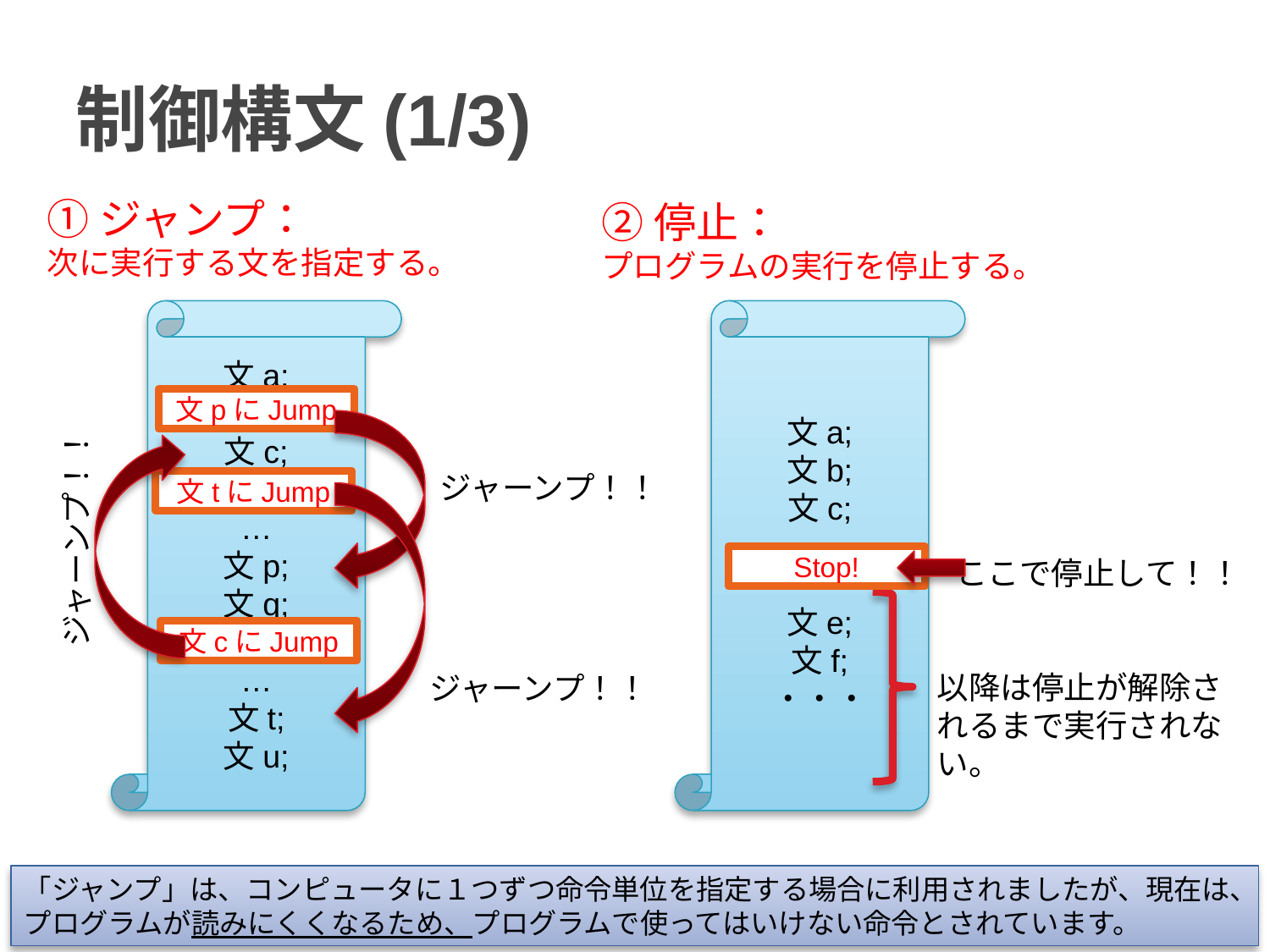

# 制御構文(1/3)
①ジャンプ：
次に実行する文を指定する。
②停止：
プログラムの実行を停止する。
文a;
pにJump
文c;
ｔにJump
…
文p;
文q;
cにJump
…
文t;
文u;
文a;
文b;
文c;

文e;
文f;
・・・
文pにJump

ジャーンプ！！
文tにJump

ジャーンプ！！
Stop!
ここで停止して！！

文cにJump
以降は停止が解除されるまで実行されない。

ジャーンプ！！
「ジャンプ」は、コンピュータに１つずつ命令単位を指定する場合に利用されましたが、現在は、プログラムが読みにくくなるため、プログラムで使ってはいけない命令とされています。